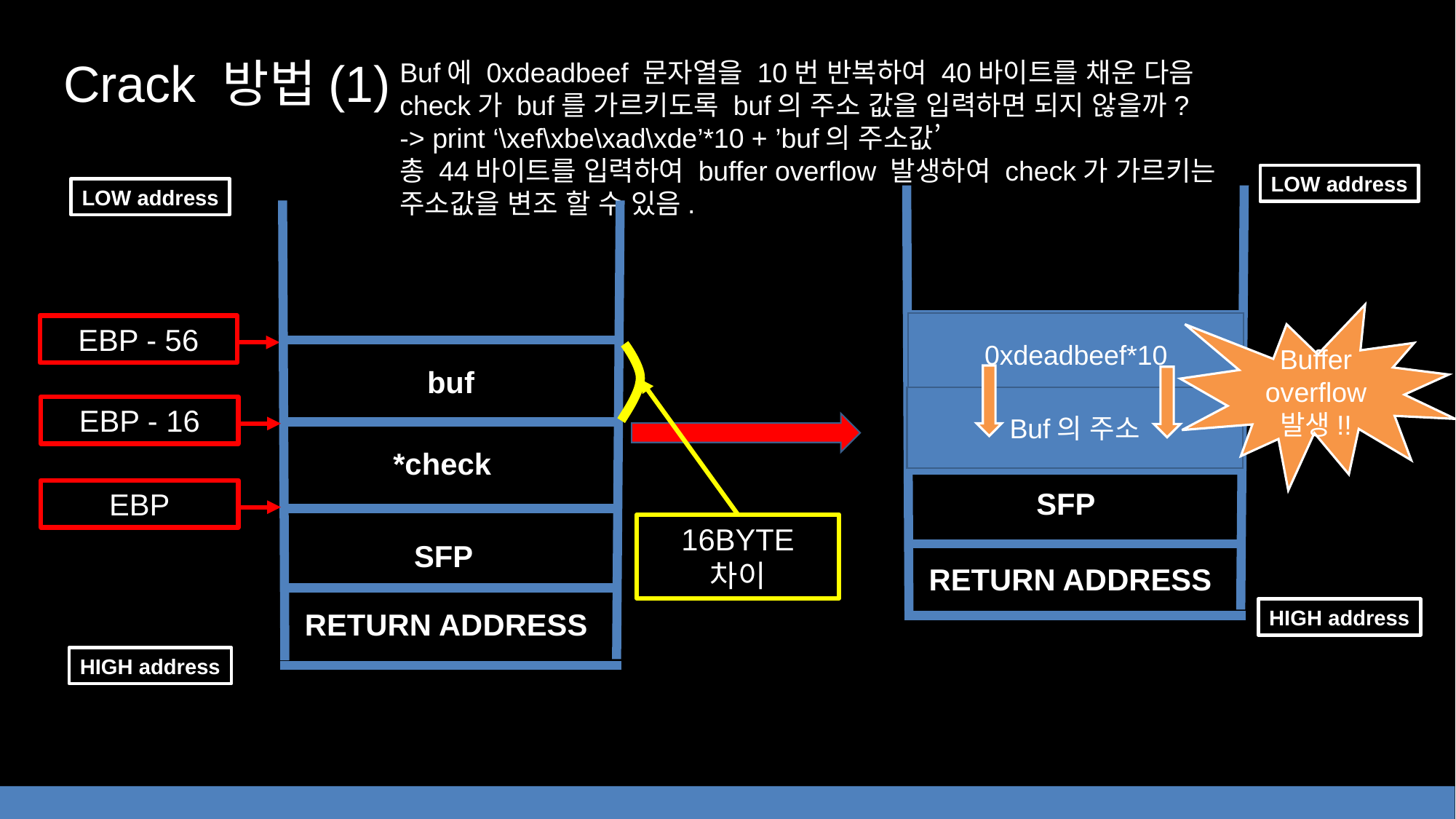

Buf에 0xdeadbeef 문자열을 10번 반복하여 40바이트를 채운 다음 check가 buf를 가르키도록 buf의 주소 값을 입력하면 되지 않을까?
-> print ‘\xef\xbe\xad\xde’*10 + ’buf의 주소값’
총 44바이트를 입력하여 buffer overflow 발생하여 check가 가르키는 주소값을 변조 할 수 있음.

# Crack 방법(1)
LOW address
LOW address
EBP - 56

buf
EBP - 16
*check
EBP
16BYTE 차이
SFP
RETURN ADDRESS
HIGH address
Buffer overflow 발생!!
0xdeadbeef*10
buf[10]

Buf의 주소

buf2[10]
SFP
RETURN ADDRESS
HIGH address